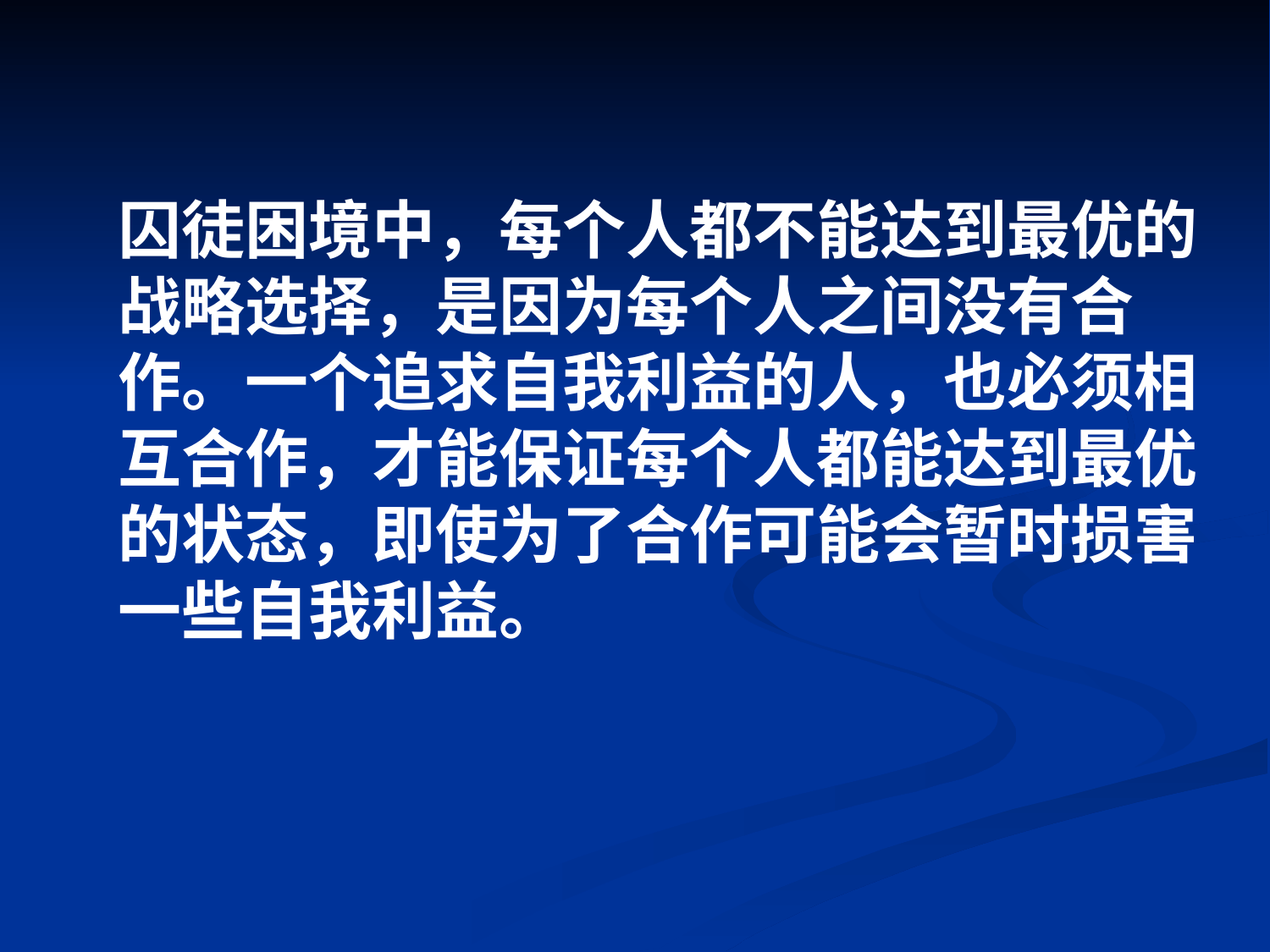

囚徒困境中，每个人都不能达到最优的战略选择，是因为每个人之间没有合作。一个追求自我利益的人，也必须相互合作，才能保证每个人都能达到最优的状态，即使为了合作可能会暂时损害一些自我利益。